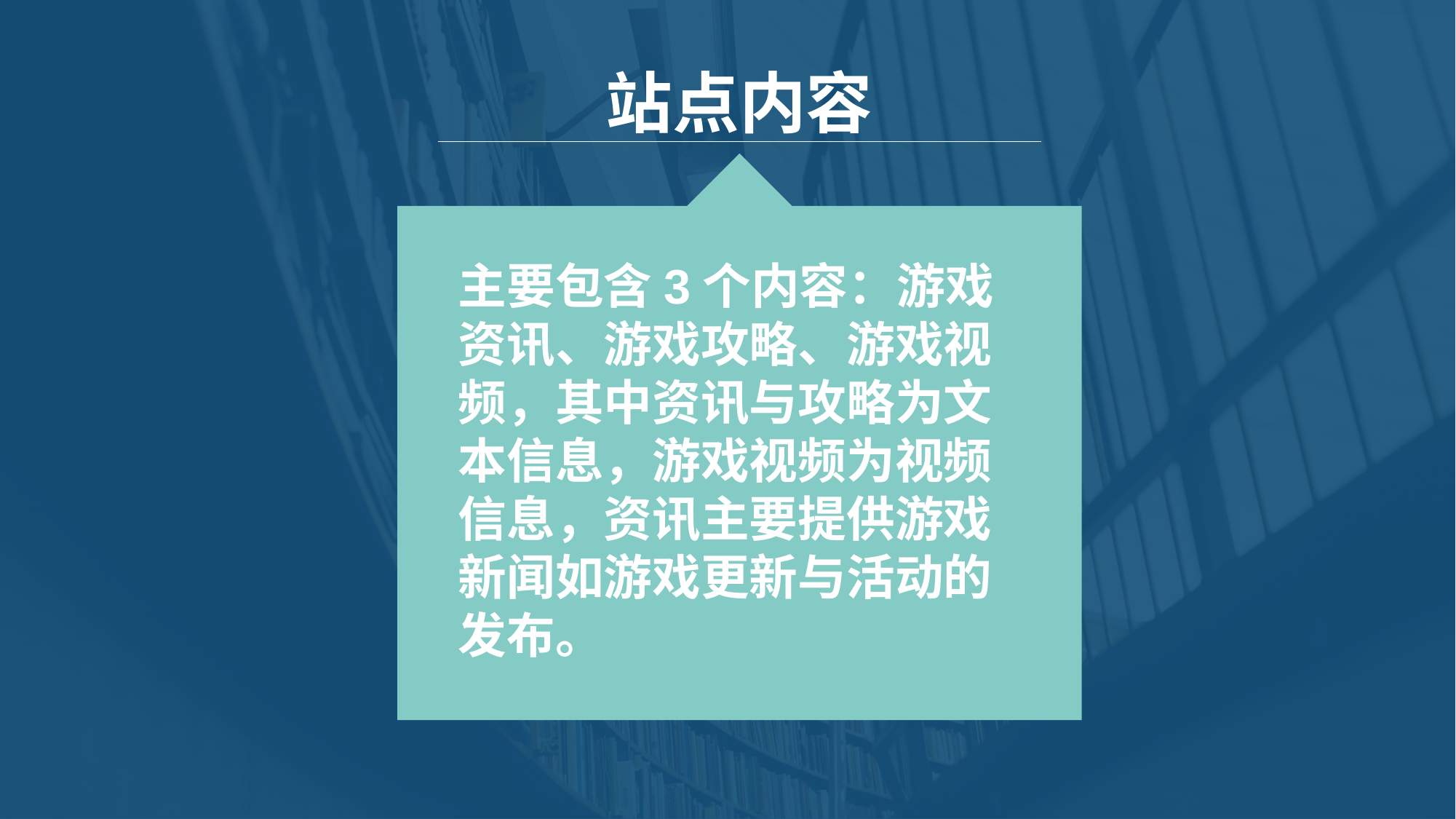

站点内容

主要包含3个内容：游戏资讯、游戏攻略、游戏视频，其中资讯与攻略为文本信息，游戏视频为视频信息，资讯主要提供游戏新闻如游戏更新与活动的发布。